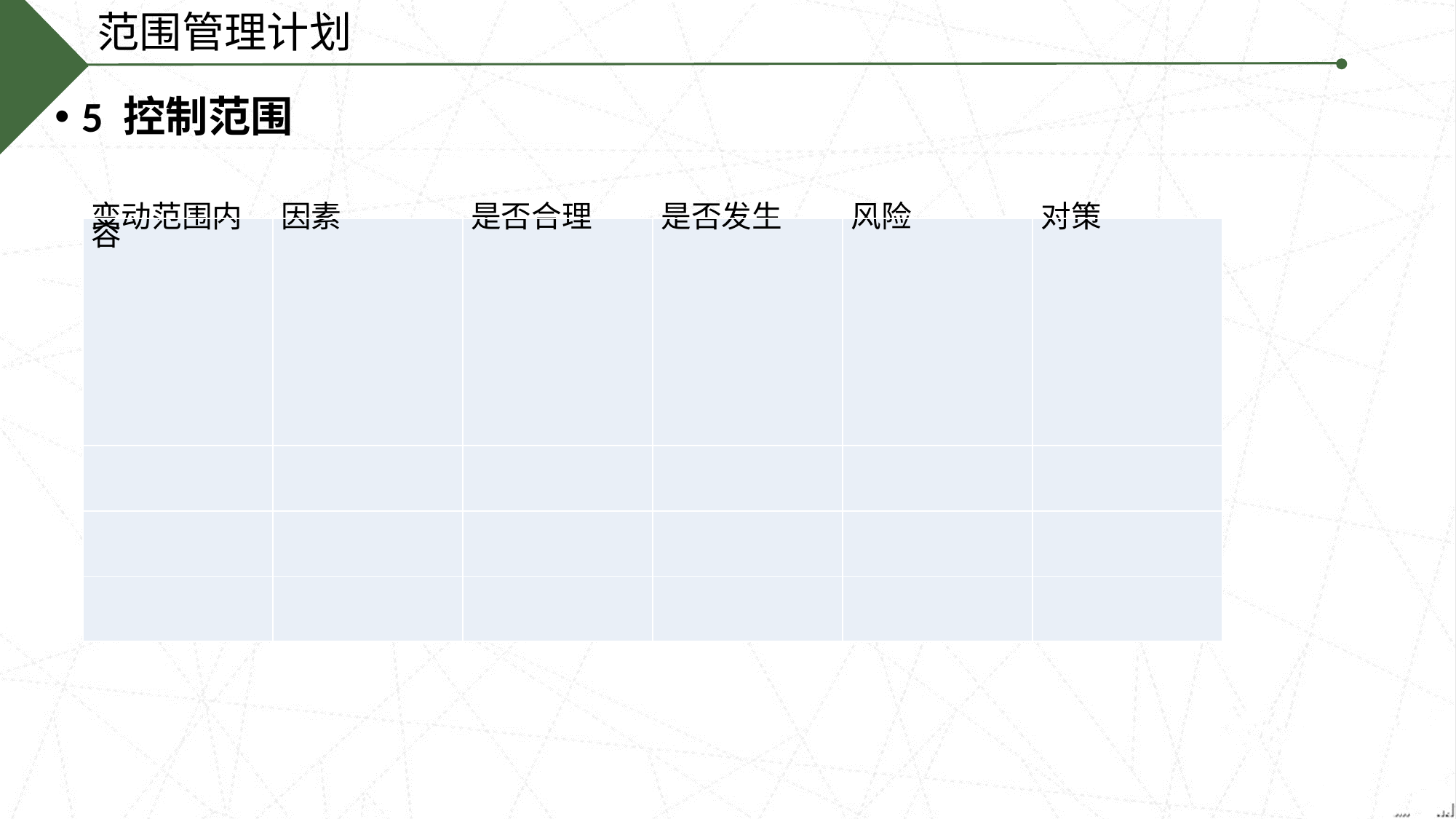

范围管理计划

5 控制范围

| 变动范围内容 | 因素 | 是否合理 | 是否发生 | 风险 | 对策 |
| --- | --- | --- | --- | --- | --- |
|  |  |  |  |  |  |
|  |  |  |  |  |  |
|  |  |  |  |  |  |